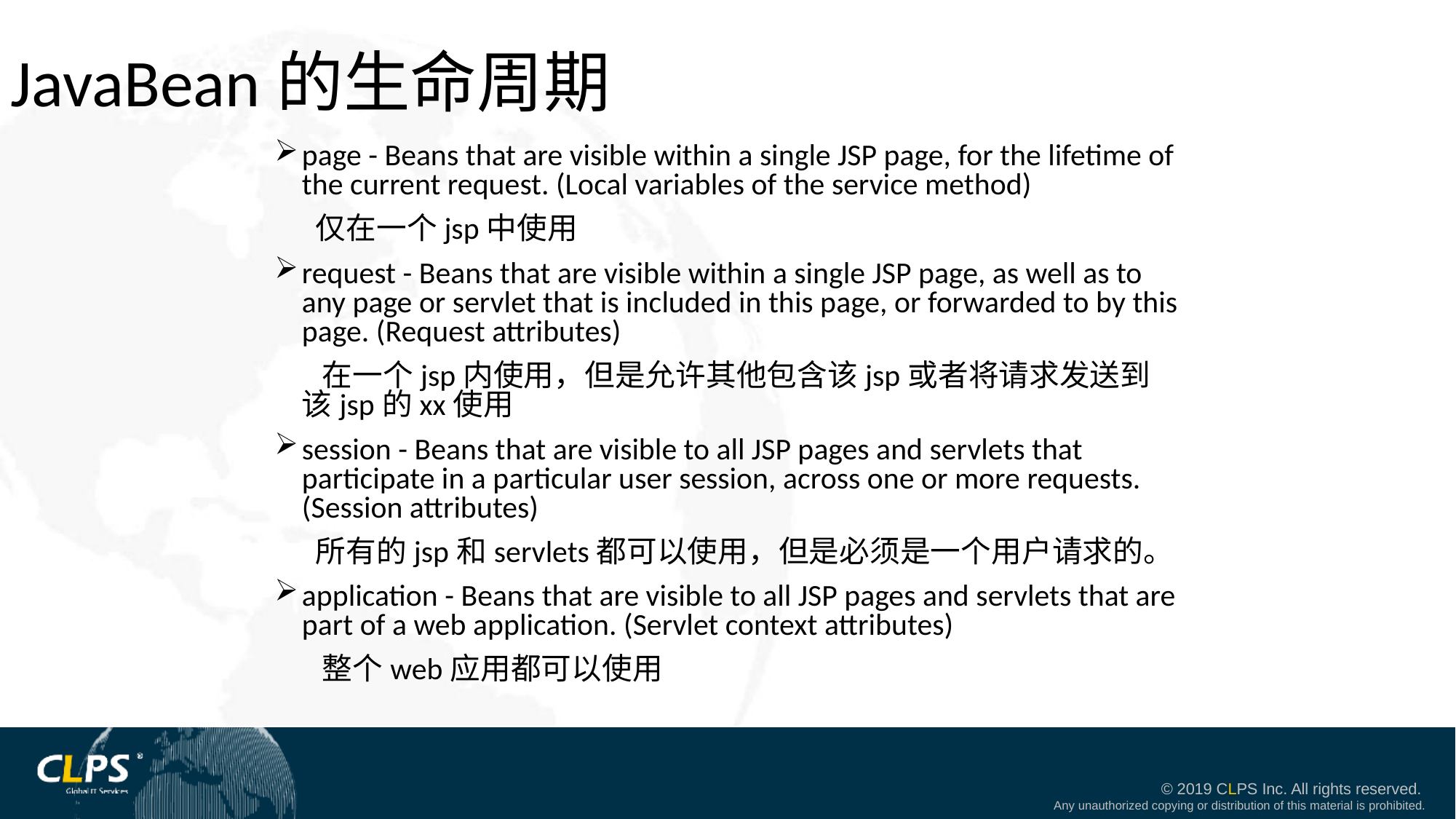

JavaBean的生命周期
page - Beans that are visible within a single JSP page, for the lifetime of the current request. (Local variables of the service method)
     仅在一个jsp中使用
request - Beans that are visible within a single JSP page, as well as to any page or servlet that is included in this page, or forwarded to by this page. (Request attributes)
      在一个jsp内使用，但是允许其他包含该jsp或者将请求发送到该jsp的xx使用
session - Beans that are visible to all JSP pages and servlets that participate in a particular user session, across one or more requests. (Session attributes)
     所有的jsp和servlets都可以使用，但是必须是一个用户请求的。
application - Beans that are visible to all JSP pages and servlets that are part of a web application. (Servlet context attributes)
      整个web应用都可以使用